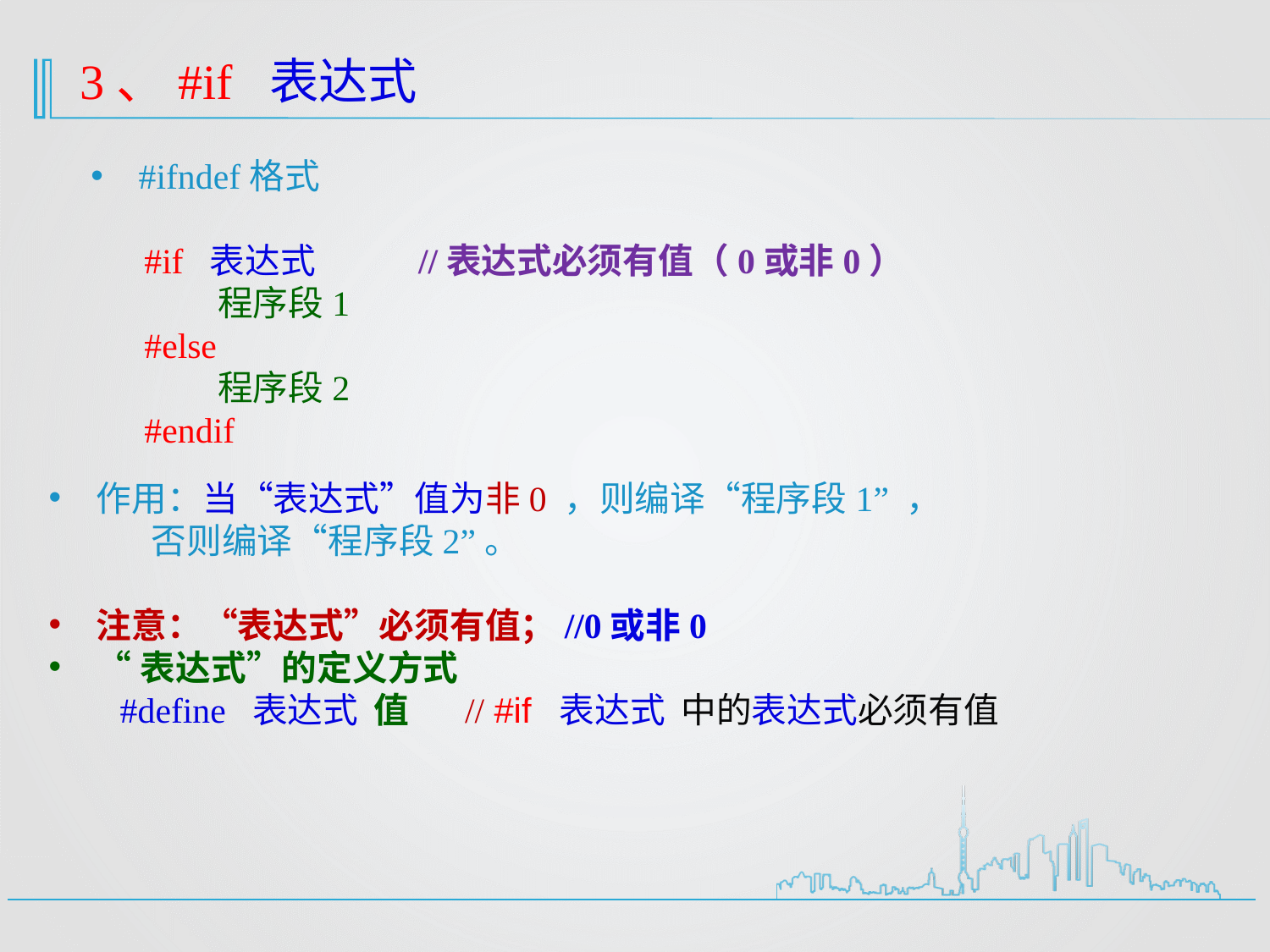

# 3、#if  表达式
#ifndef格式

      #if  表达式            //表达式必须有值（0或非0）
	程序段1
      #else
	程序段2
      #endif
作用：当“表达式”值为非0 ，则编译“程序段1” ，
            否则编译“程序段2”。

注意：“表达式”必须有值；//0或非0
“表达式”的定义方式
        #define  表达式  值      // #if  表达式  中的表达式必须有值